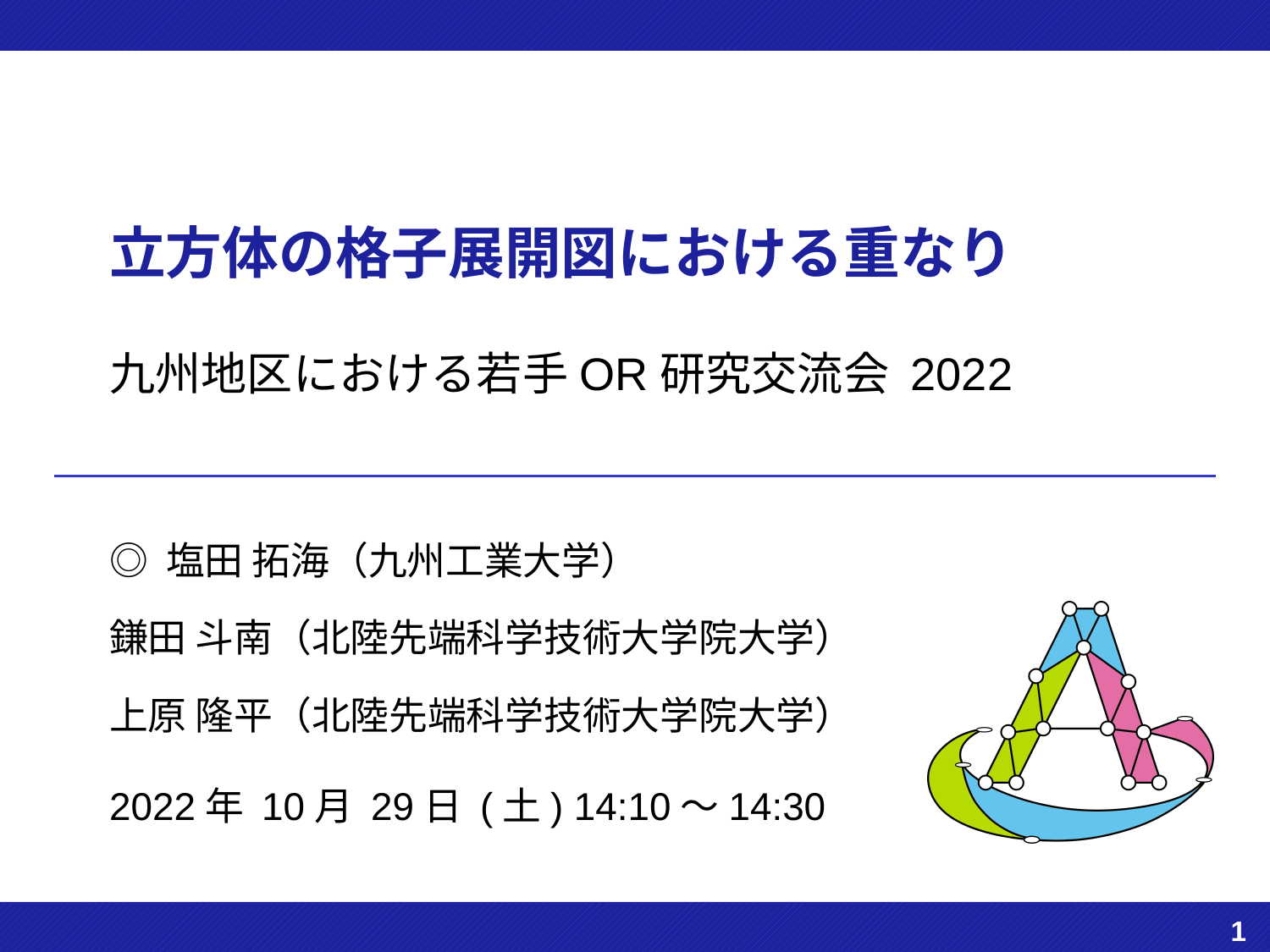

# 立方体の格子展開図における重なり
九州地区における若手OR研究交流会 2022
◎ 塩田 拓海（九州工業大学）
鎌田 斗南（北陸先端科学技術大学院大学）
上原 隆平（北陸先端科学技術大学院大学）
2022年 10月 29日 (土) 14:10〜14:30
1